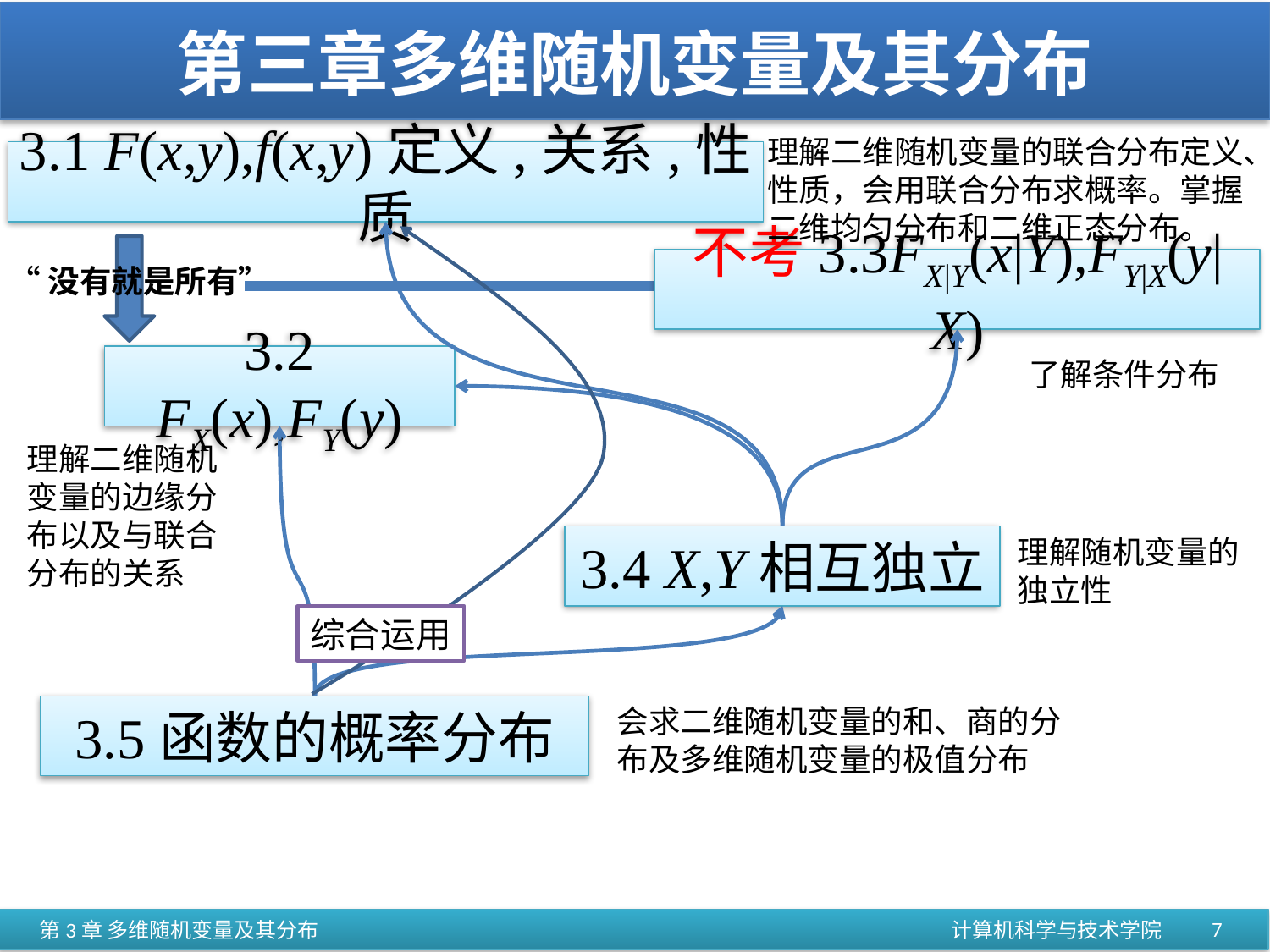

# 第三章多维随机变量及其分布
理解二维随机变量的联合分布定义、性质，会用联合分布求概率。掌握二维均匀分布和二维正态分布。
3.1 F(x,y),f(x,y)定义,关系,性质

“没有就是所有”
不考3.3FX|Y(x|Y),FY|X(y|X)
3.2 FX(x),FY(y)
了解条件分布
理解二维随机变量的边缘分布以及与联合分布的关系
3.4 X,Y相互独立
理解随机变量的独立性
综合运用
会求二维随机变量的和、商的分布及多维随机变量的极值分布
3.5函数的概率分布